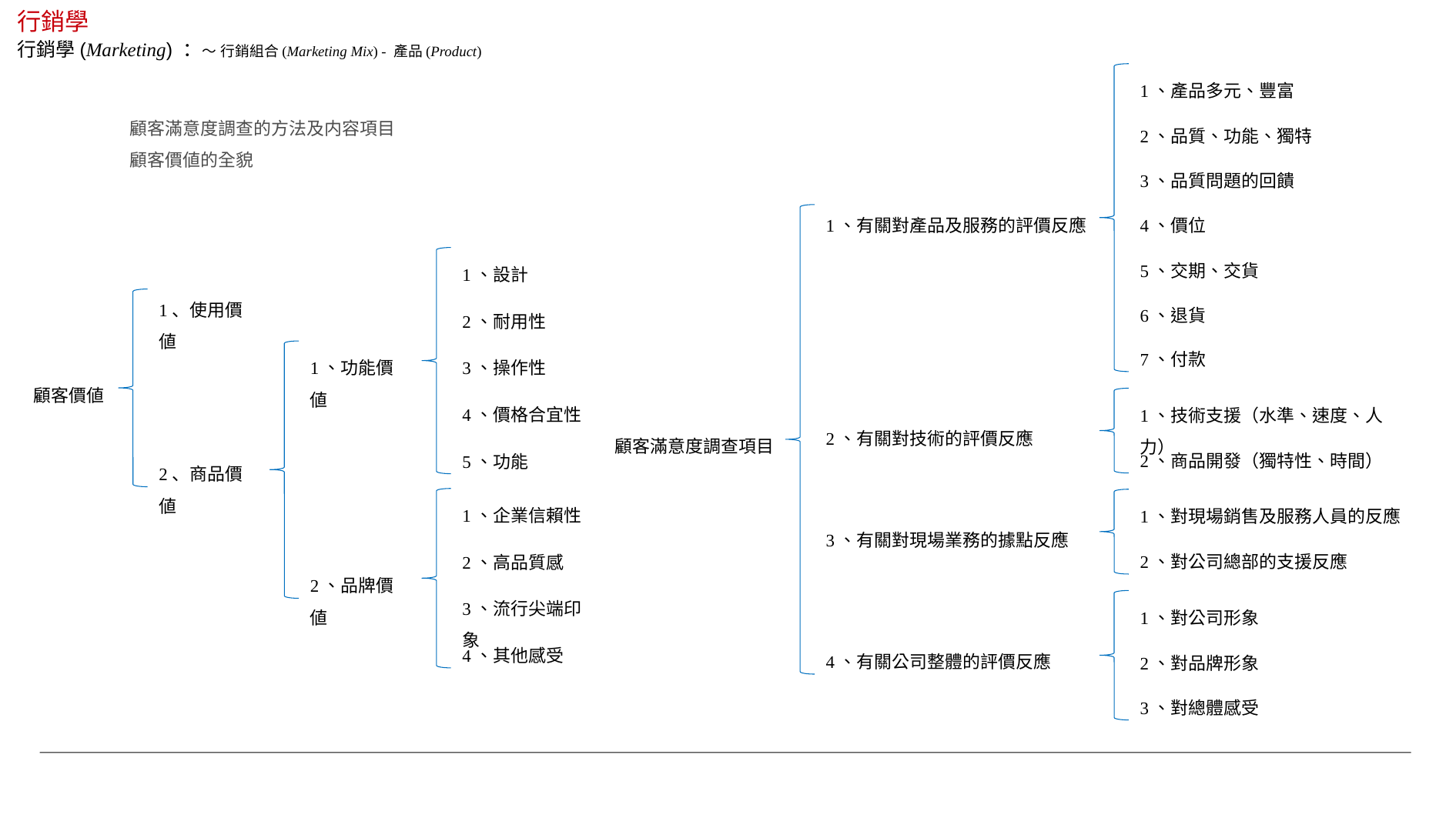

行銷學
行銷學(Marketing) ：～ 行銷組合(Marketing Mix) - 產品(Product)

1、產品多元、豐富
顧客滿意度調查的方法及内容項目
顧客價値的全貌
2、品質、功能、獨特
3、品質問題的回饋
4、價位
1、有關對產品及服務的評價反應

5、交期、交貨

1、設計
1、使用價値
6、退貨

2、耐用性
7、付款
3、操作性

1、功能價値
顧客價値
4、價格合宜性
1、技術支援（水準、速度、人力）

2、有關對技術的評價反應
顧客滿意度調查項目
2、商品開發（獨特性、時間）
5、功能
2、商品價値

1、企業信賴性
1、對現場銷售及服務人員的反應

3、有關對現場業務的據點反應
2、對公司總部的支援反應
2、高品質感
2、品牌價値
3、流行尖端印象

1、對公司形象
4、其他感受
4、有關公司整體的評價反應
2、對品牌形象
3、對總體感受